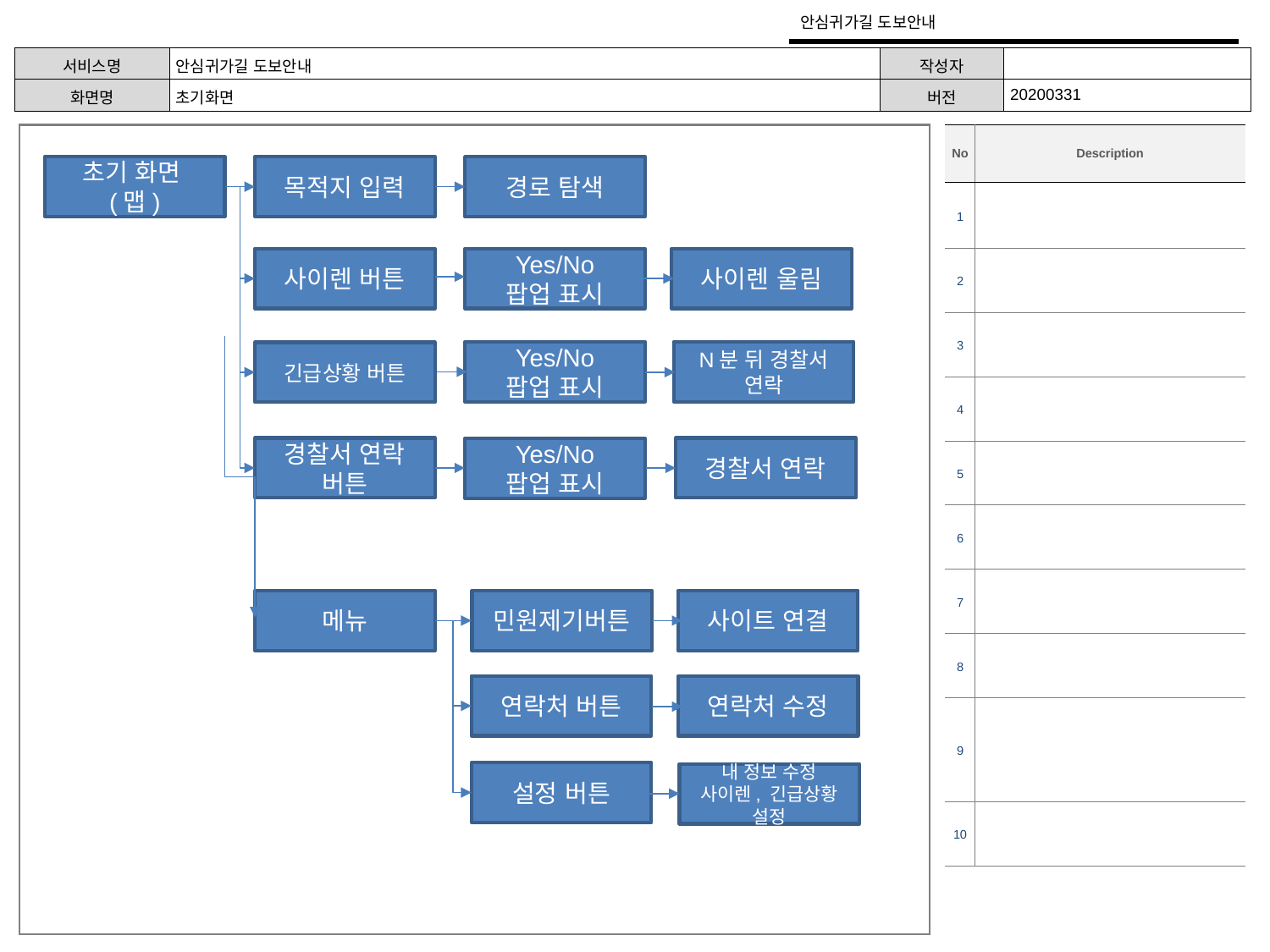

안심귀가길 도보안내
| 서비스명 | 안심귀가길 도보안내 | 작성자 |  |
| --- | --- | --- | --- |
| 화면명 | 초기화면 | 버전 | 20200331 |

| No | Description |
| --- | --- |
| 1 |  |
| 2 |  |
| 3 |  |
| 4 |  |
| 5 |  |
| 6 |  |
| 7 |  |
| 8 |  |
| 9 |  |
| 10 |  |
초기 화면(맵)
목적지 입력
경로 탐색
사이렌 버튼
Yes/No
팝업 표시
사이렌 울림
Yes/No
팝업 표시
N분 뒤 경찰서 연락
긴급상황 버튼
경찰서 연락 버튼
경찰서 연락
Yes/No
팝업 표시
메뉴
민원제기버튼
사이트 연결
연락처 버튼
연락처 수정
설정 버튼
내 정보 수정
사이렌, 긴급상황 설정